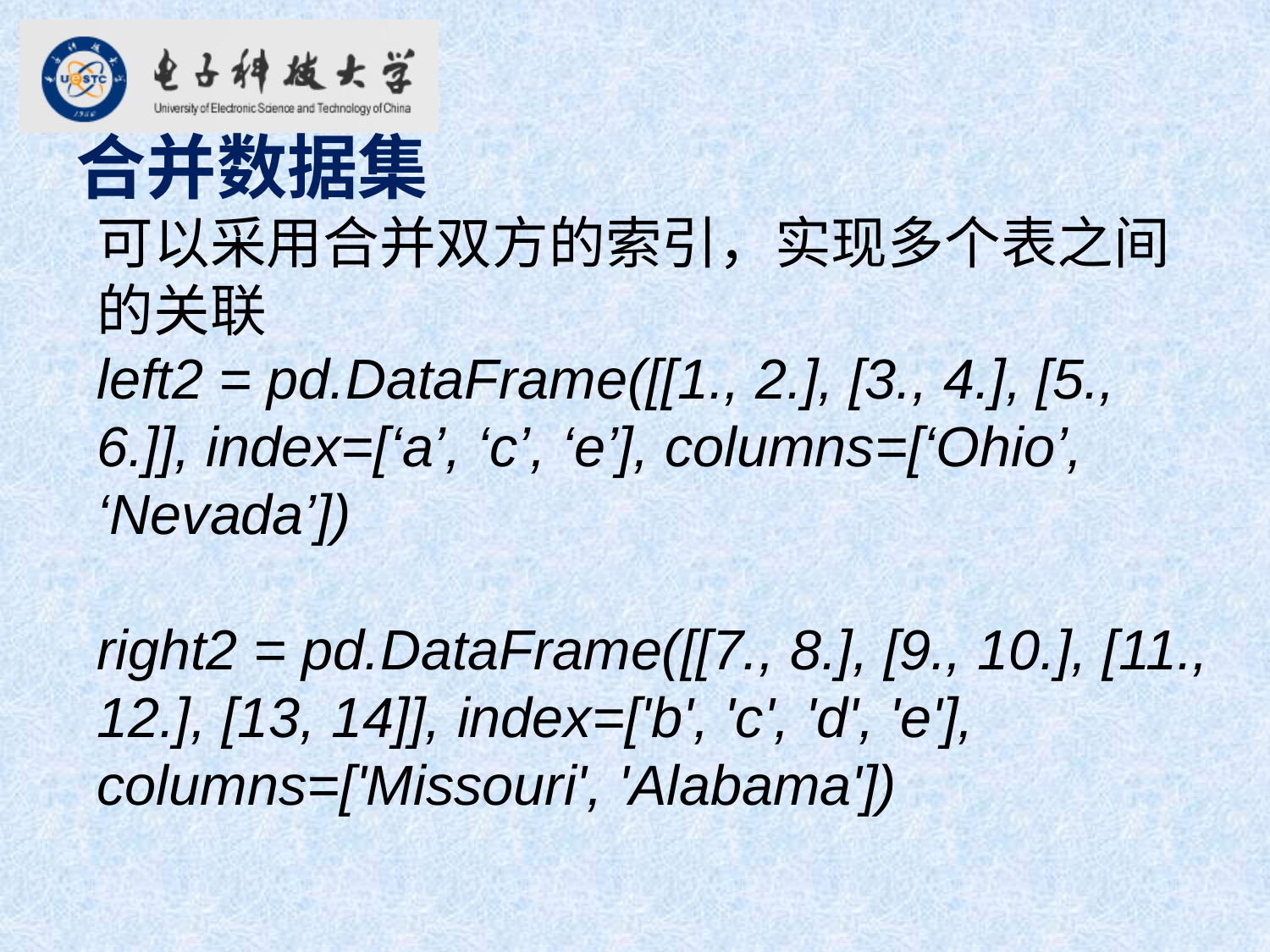

合并数据集
可以采用合并双方的索引，实现多个表之间的关联
left2 = pd.DataFrame([[1., 2.], [3., 4.], [5., 6.]], index=[‘a’, ‘c’, ‘e’], columns=[‘Ohio’, ‘Nevada’])

right2 = pd.DataFrame([[7., 8.], [9., 10.], [11., 12.], [13, 14]], index=['b', 'c', 'd', 'e'], columns=['Missouri', 'Alabama'])